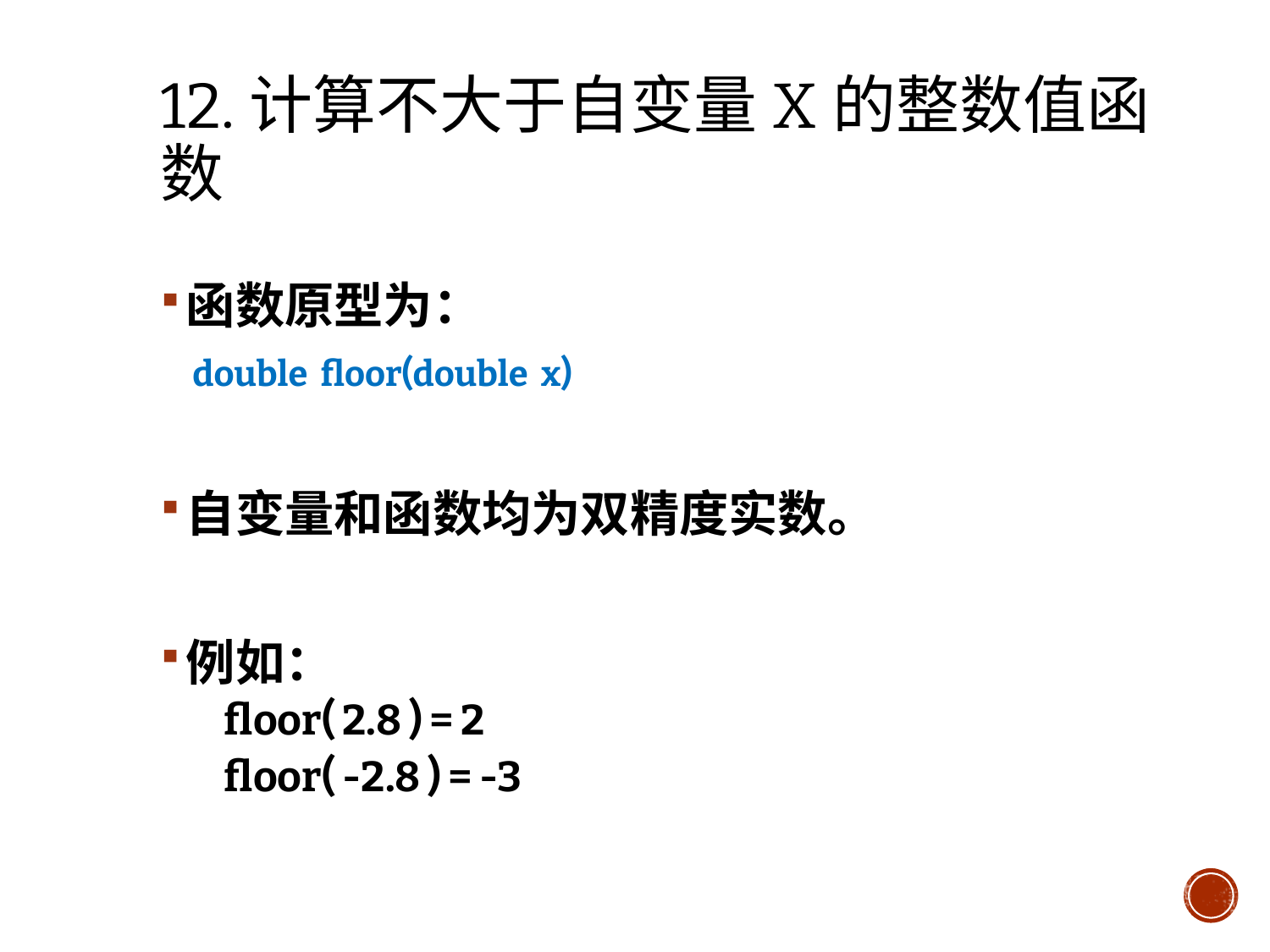

# 12.计算不大于自变量x的整数值函数
函数原型为：
	 double  floor(double  x)

自变量和函数均为双精度实数。

例如：
	floor( 2.8 ) = 2
	floor( -2.8 ) = -3
58